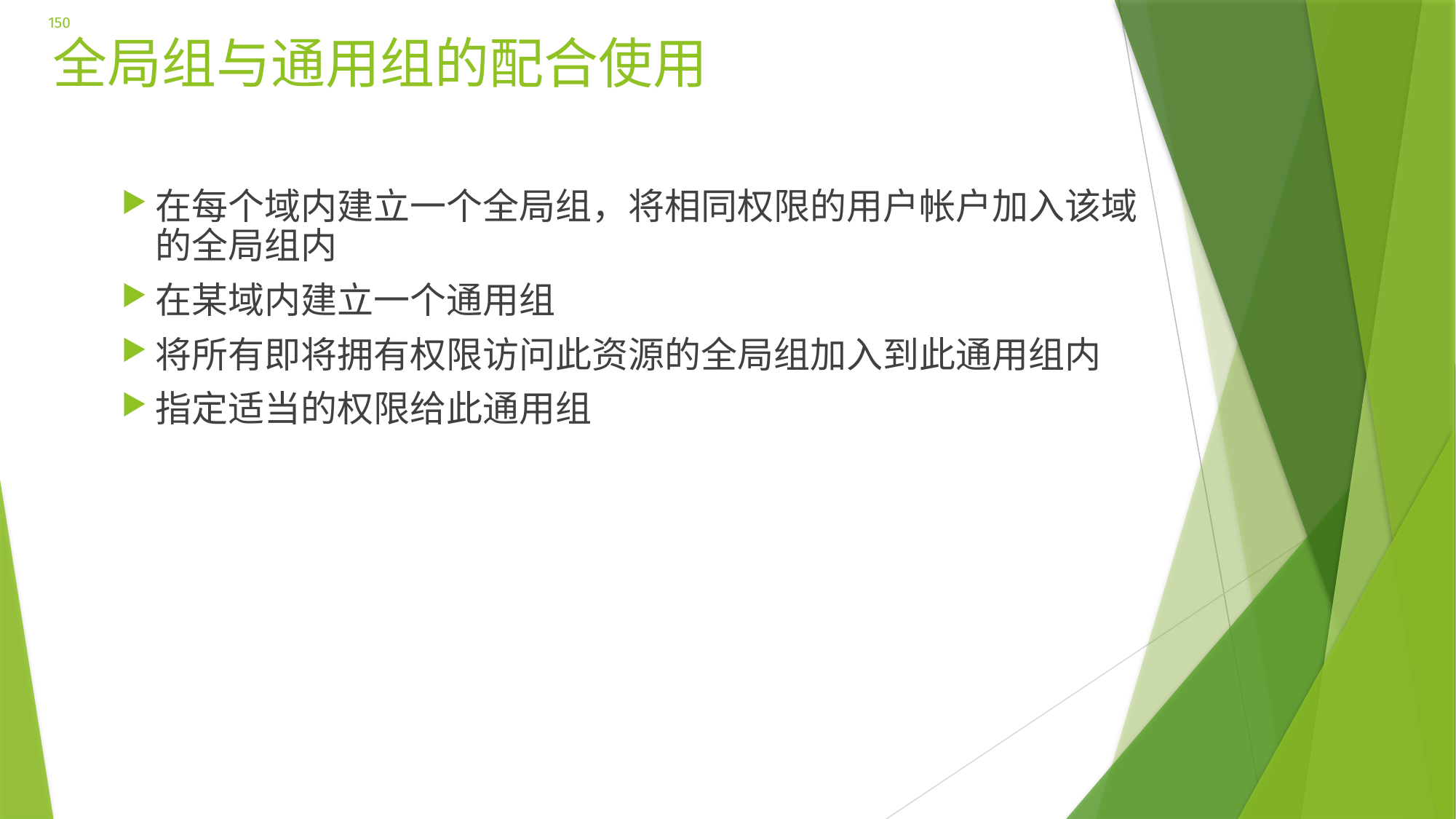

150
# 全局组与通用组的配合使用
在每个域内建立一个全局组，将相同权限的用户帐户加入该域的全局组内
在某域内建立一个通用组
将所有即将拥有权限访问此资源的全局组加入到此通用组内
指定适当的权限给此通用组